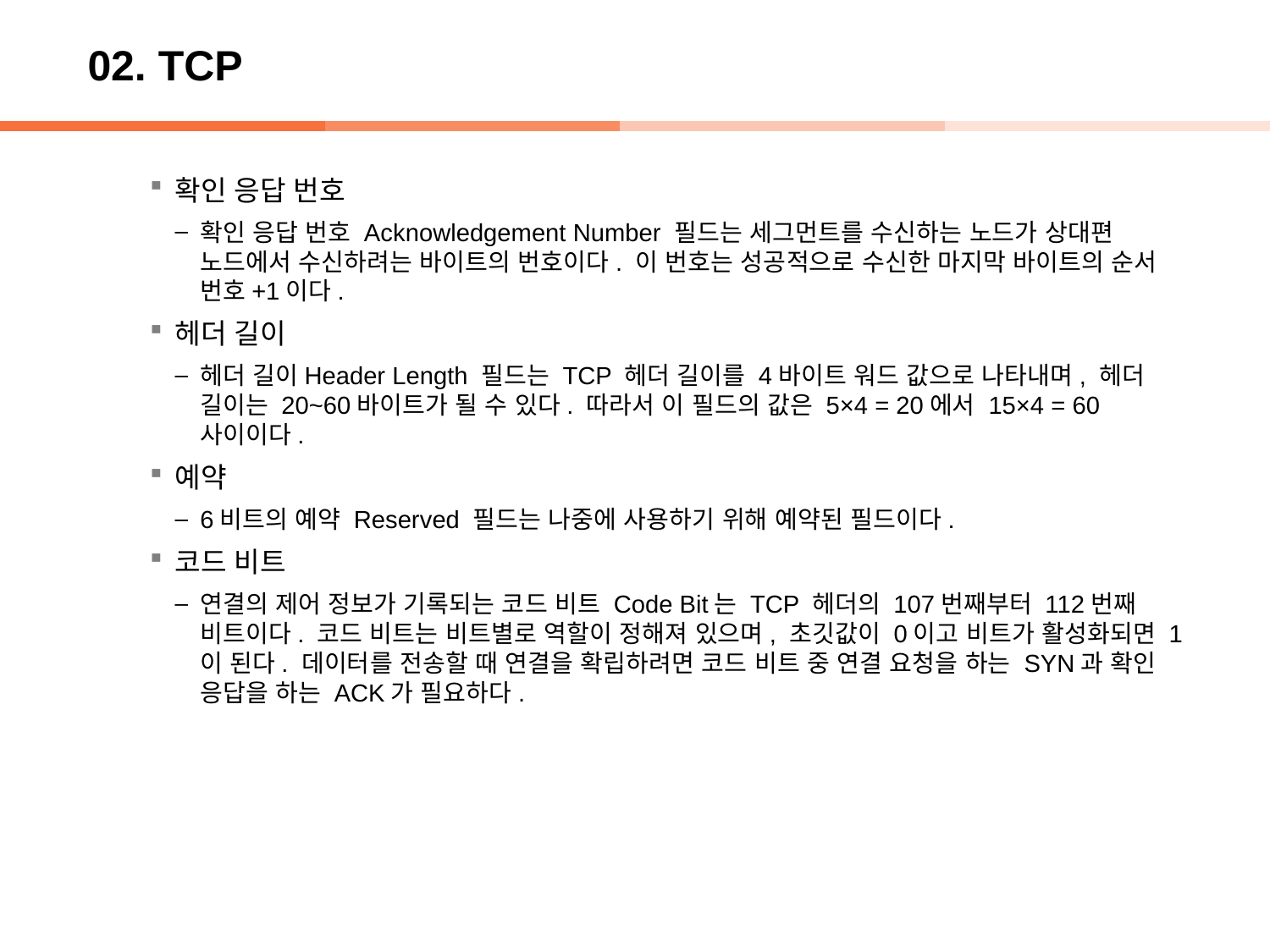

# 02. TCP
확인 응답 번호
확인 응답 번호 Acknowledgement Number 필드는 세그먼트를 수신하는 노드가 상대편 노드에서 수신하려는 바이트의 번호이다. 이 번호는 성공적으로 수신한 마지막 바이트의 순서 번호+1이다.
헤더 길이
헤더 길이Header Length 필드는 TCP 헤더 길이를 4바이트 워드 값으로 나타내며, 헤더 길이는 20~60바이트가 될 수 있다. 따라서 이 필드의 값은 5×4 = 20에서 15×4 = 60 사이이다.
예약
6비트의 예약 Reserved 필드는 나중에 사용하기 위해 예약된 필드이다.
코드 비트
연결의 제어 정보가 기록되는 코드 비트 Code Bit는 TCP 헤더의 107번째부터 112번째 비트이다. 코드 비트는 비트별로 역할이 정해져 있으며, 초깃값이 0이고 비트가 활성화되면 1이 된다. 데이터를 전송할 때 연결을 확립하려면 코드 비트 중 연결 요청을 하는 SYN과 확인 응답을 하는 ACK가 필요하다.